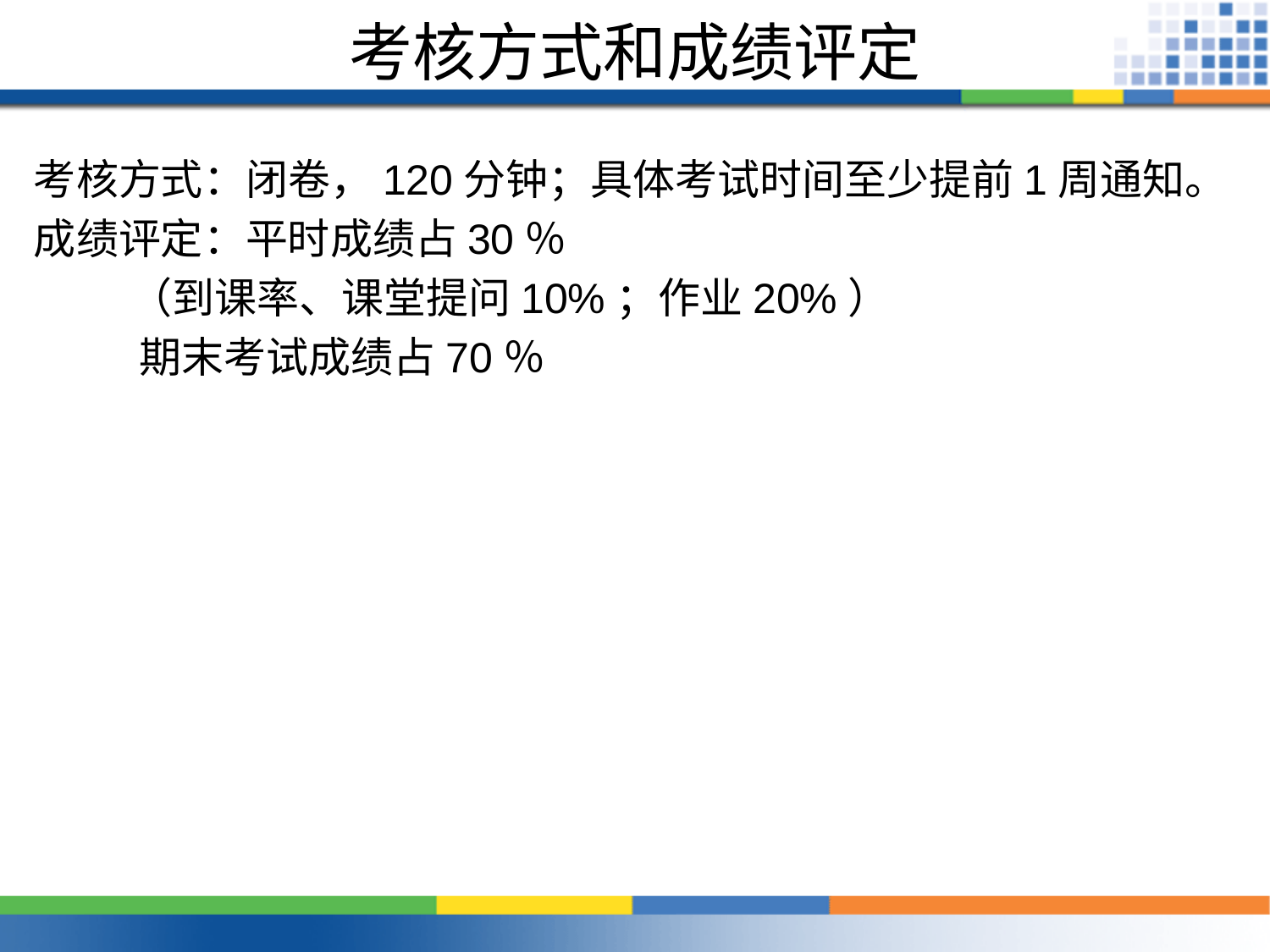

# 考核方式和成绩评定
考核方式：闭卷，120分钟；具体考试时间至少提前1周通知。
成绩评定：平时成绩占30％
         （到课率、课堂提问10%；作业20%）
          期末考试成绩占70％